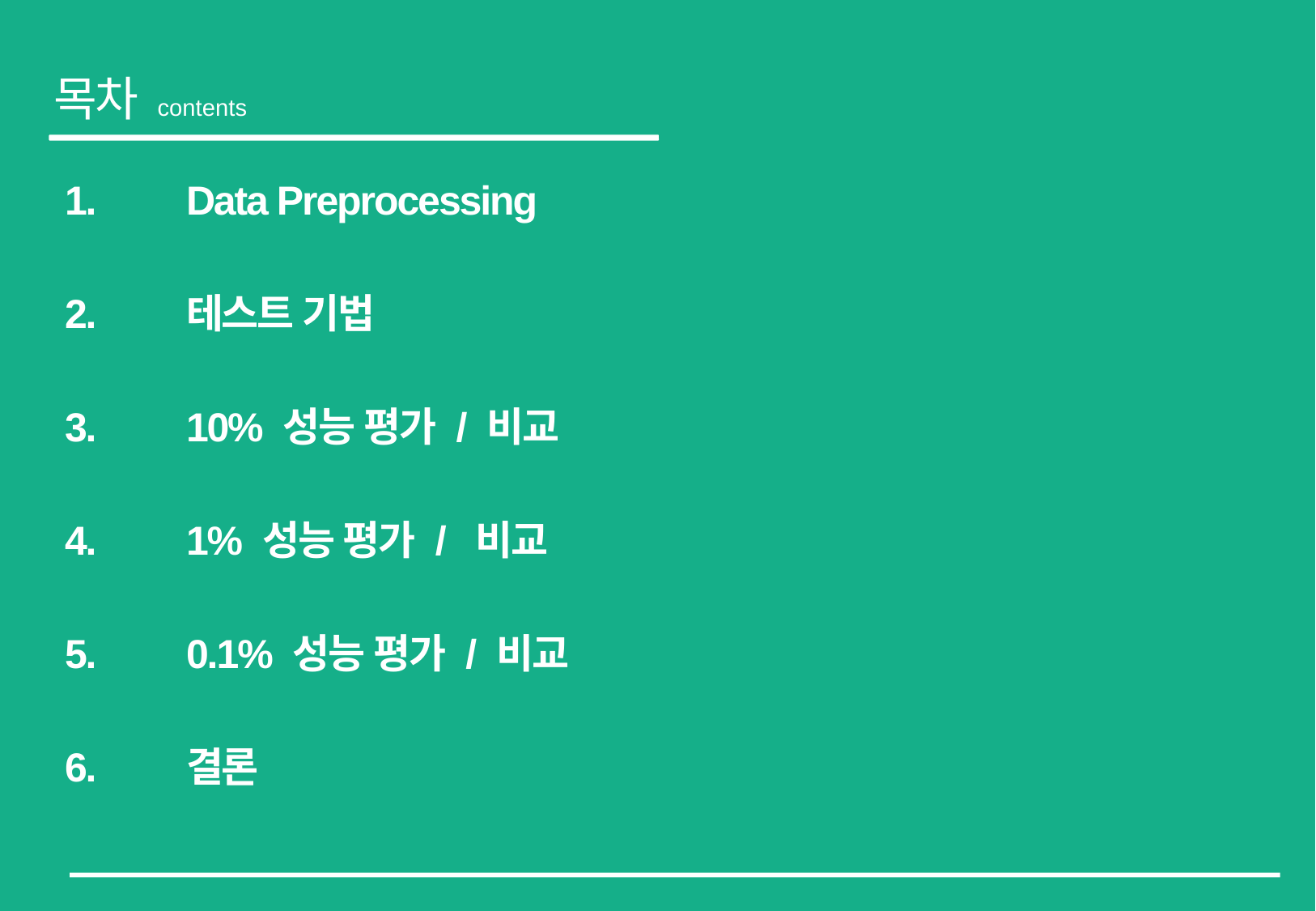

목차 contents

1.	Data Preprocessing

2.	테스트 기법

3.	10% 성능 평가 / 비교

4.	1% 성능 평가 /  비교

5.	0.1% 성능 평가 / 비교

6.	결론